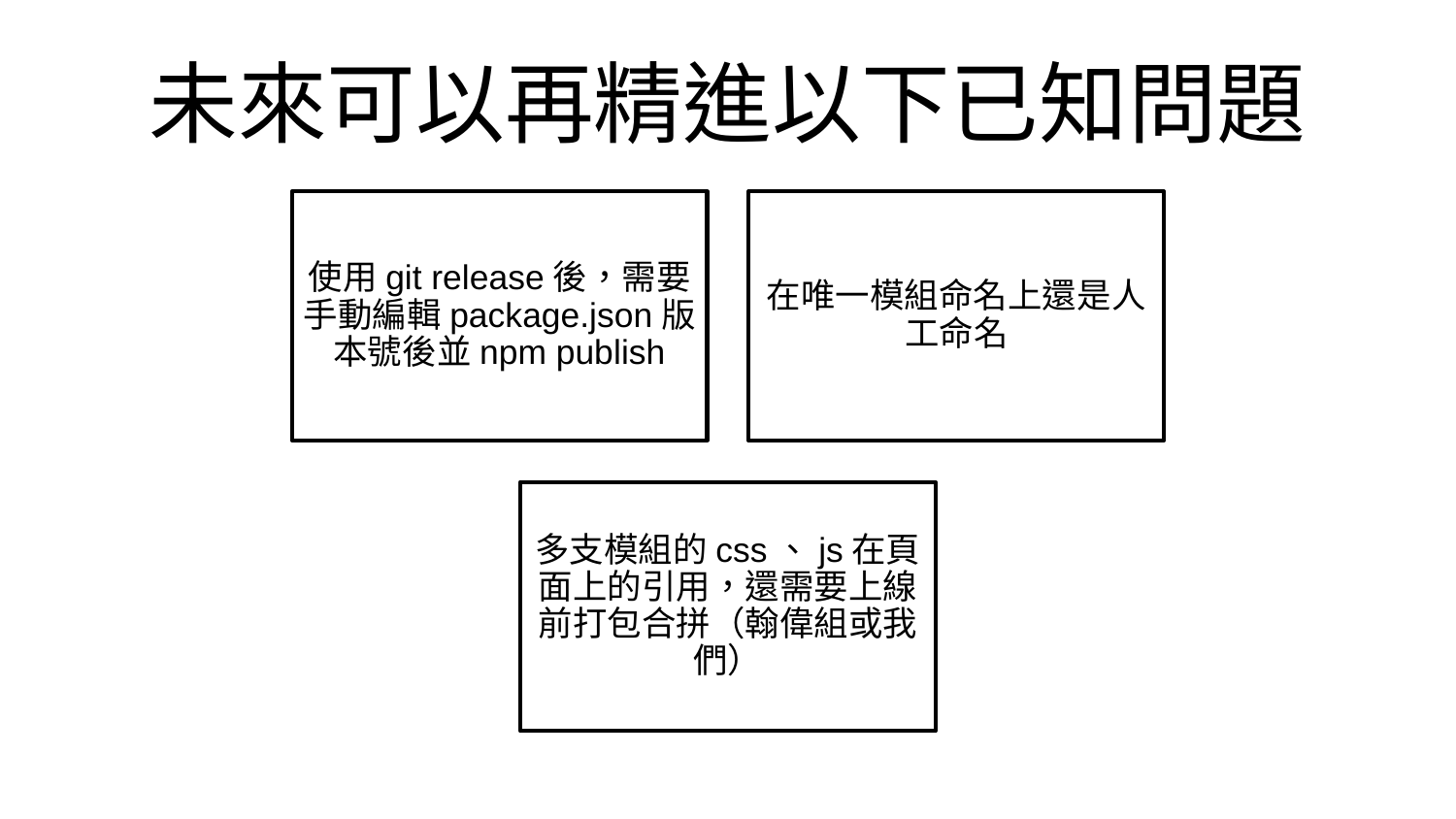

# 未來可以再精進以下已知問題
使用git release後，需要手動編輯package.json版本號後並npm publish
在唯一模組命名上還是人工命名
多支模組的css、js在頁面上的引用，還需要上線前打包合拼（翰偉組或我們）